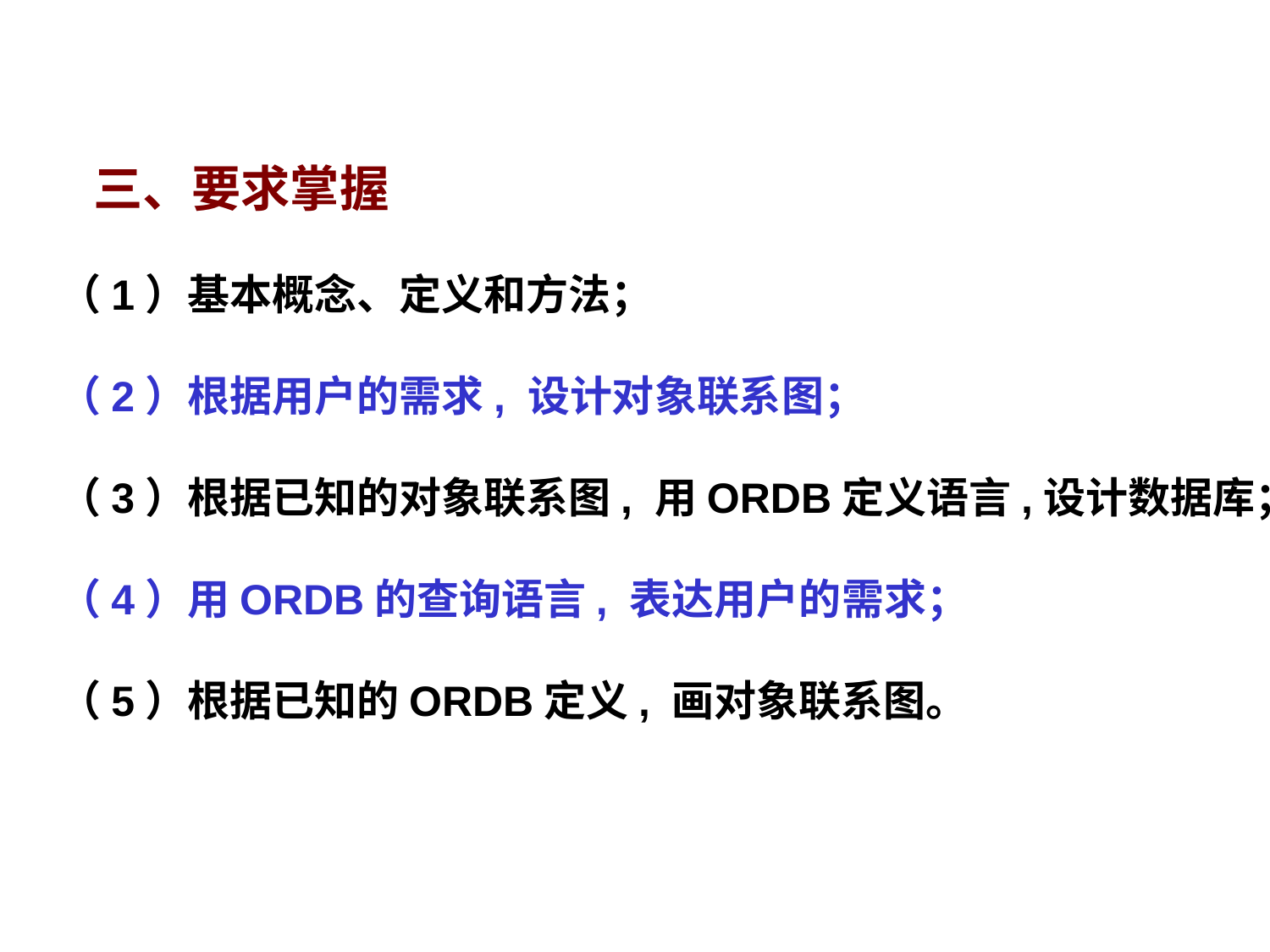

三、要求掌握
（1）基本概念、定义和方法；
（2）根据用户的需求, 设计对象联系图；
（3）根据已知的对象联系图, 用ORDB定义语言,设计数据库；
（4）用ORDB的查询语言, 表达用户的需求；
（5）根据已知的ORDB定义, 画对象联系图。